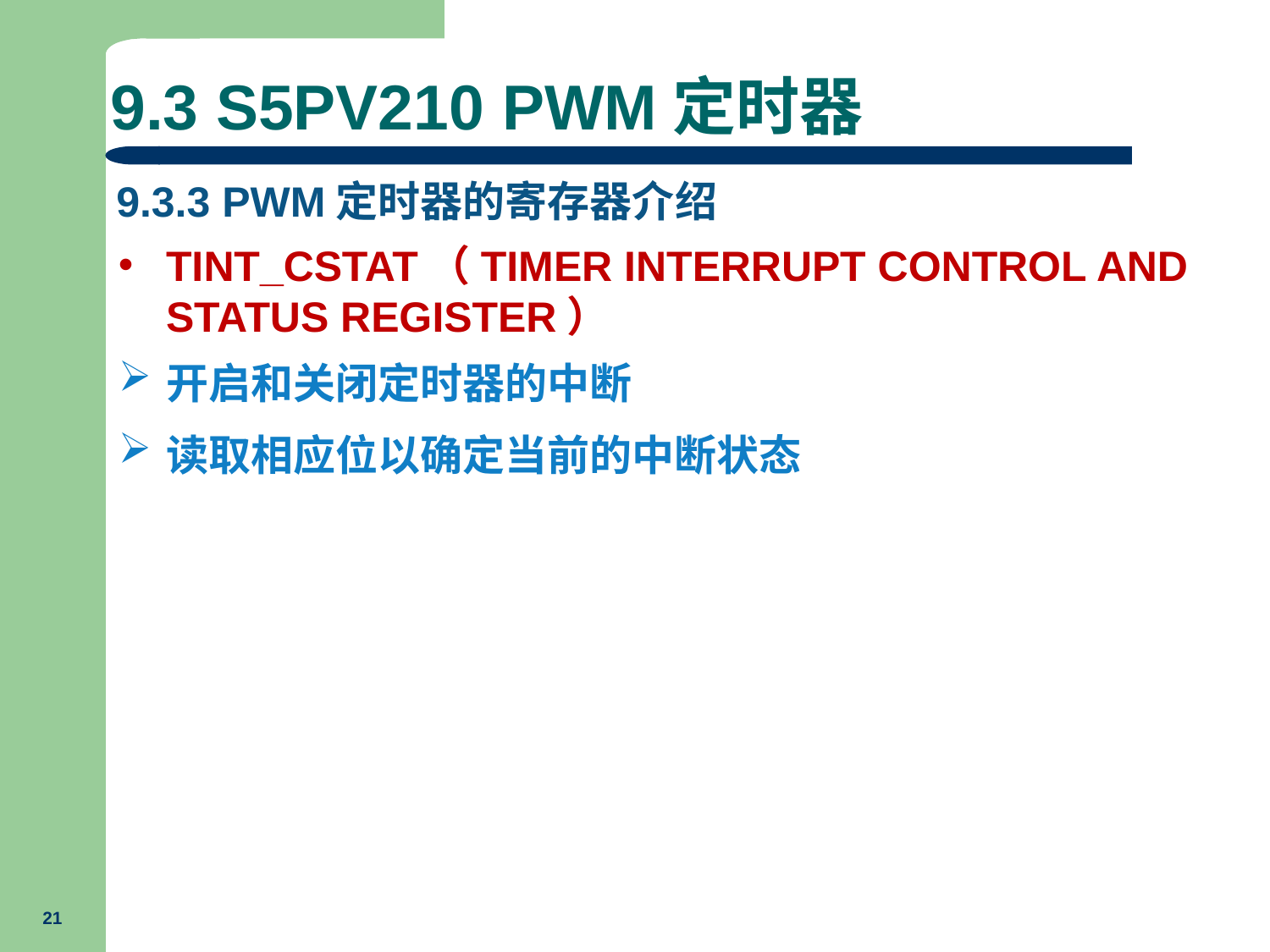

# 9.3 S5PV210 PWM定时器
9.3.3 PWM定时器的寄存器介绍
TINT_CSTAT（Timer Interrupt Control and Status Register）
开启和关闭定时器的中断
读取相应位以确定当前的中断状态
21